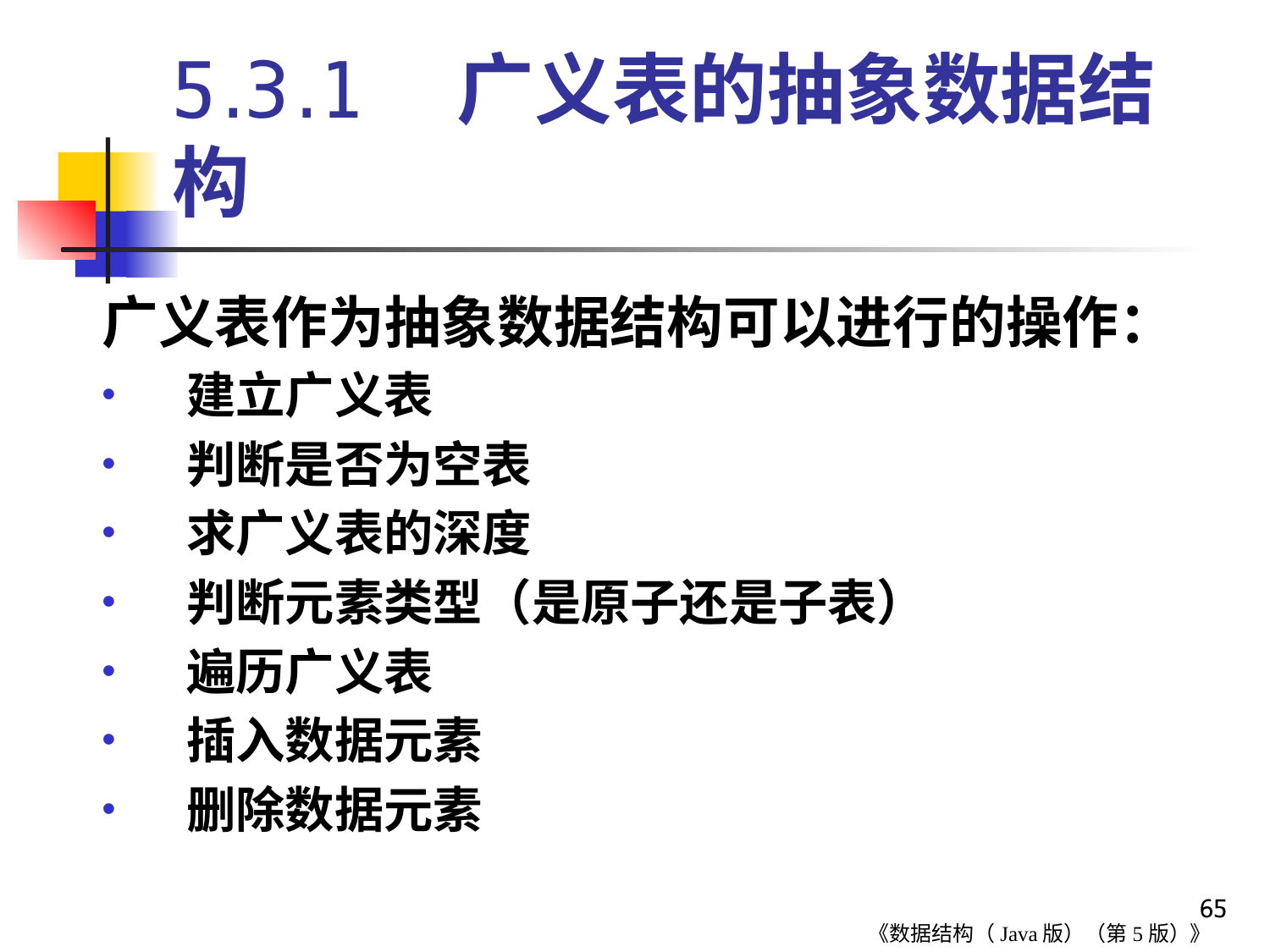

# 5.3.1   广义表的抽象数据结构
广义表作为抽象数据结构可以进行的操作：
建立广义表
判断是否为空表
求广义表的深度
判断元素类型（是原子还是子表）
遍历广义表
插入数据元素
删除数据元素
65
《数据结构（Java版）（第5版）》